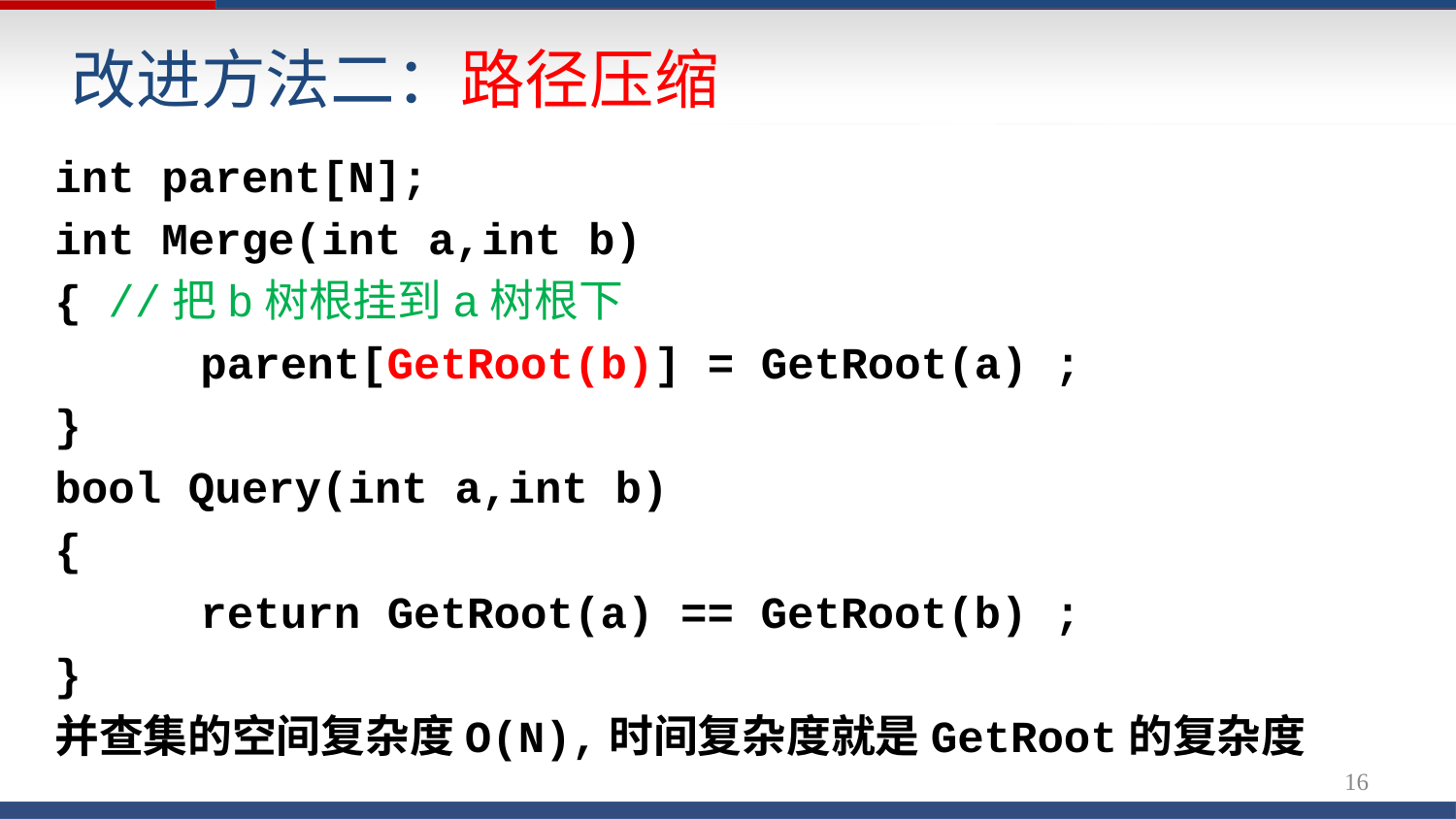

# 改进方法二：路径压缩
int parent[N];
int Merge(int a,int b)
{ //把b树根挂到a树根下
	parent[GetRoot(b)] = GetRoot(a) ;
}
bool Query(int a,int b)
{
	return GetRoot(a) == GetRoot(b) ;
}
并查集的空间复杂度O(N),时间复杂度就是GetRoot的复杂度

16